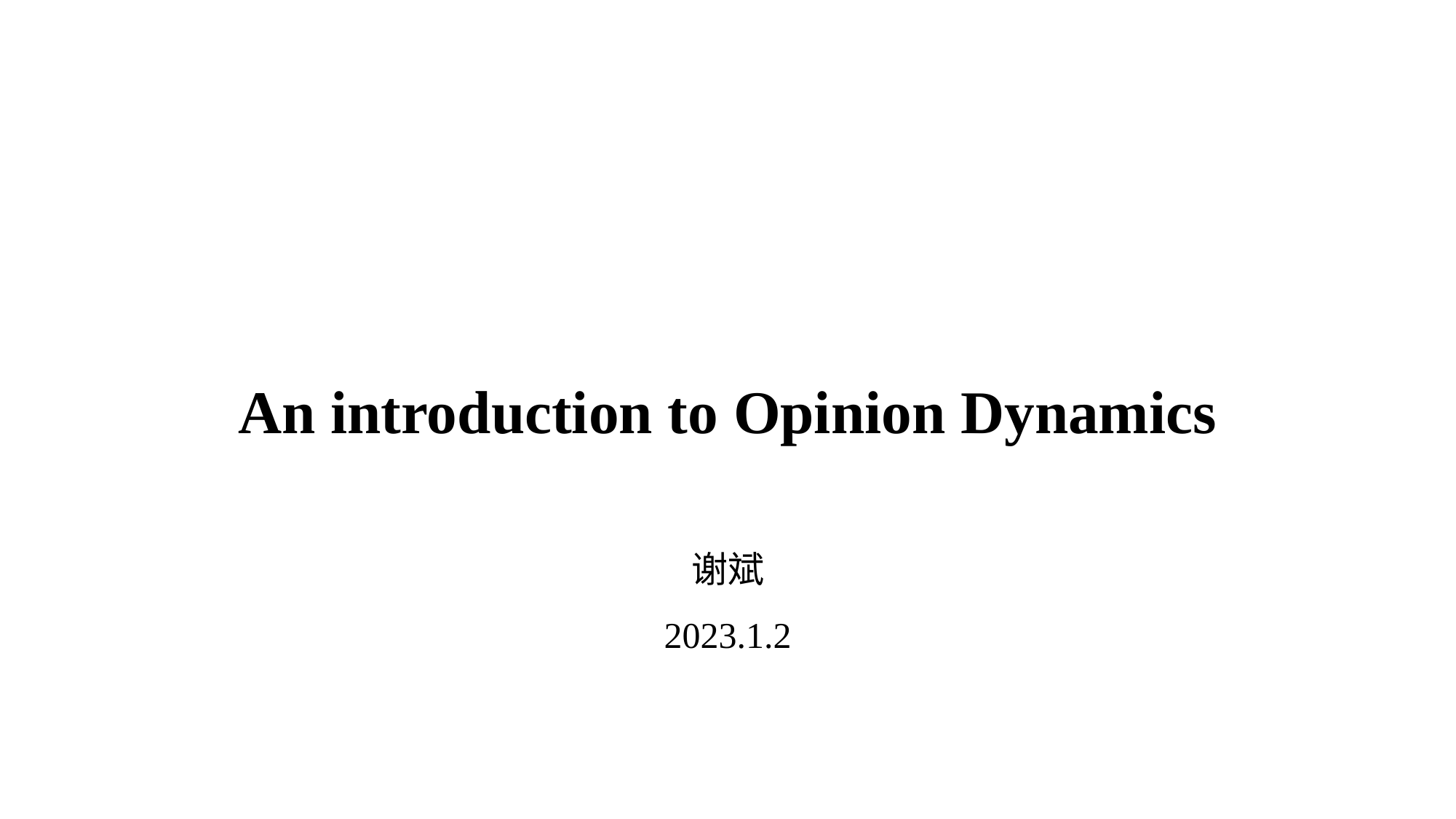

An introduction to Opinion Dynamics
谢斌
2023.1.2